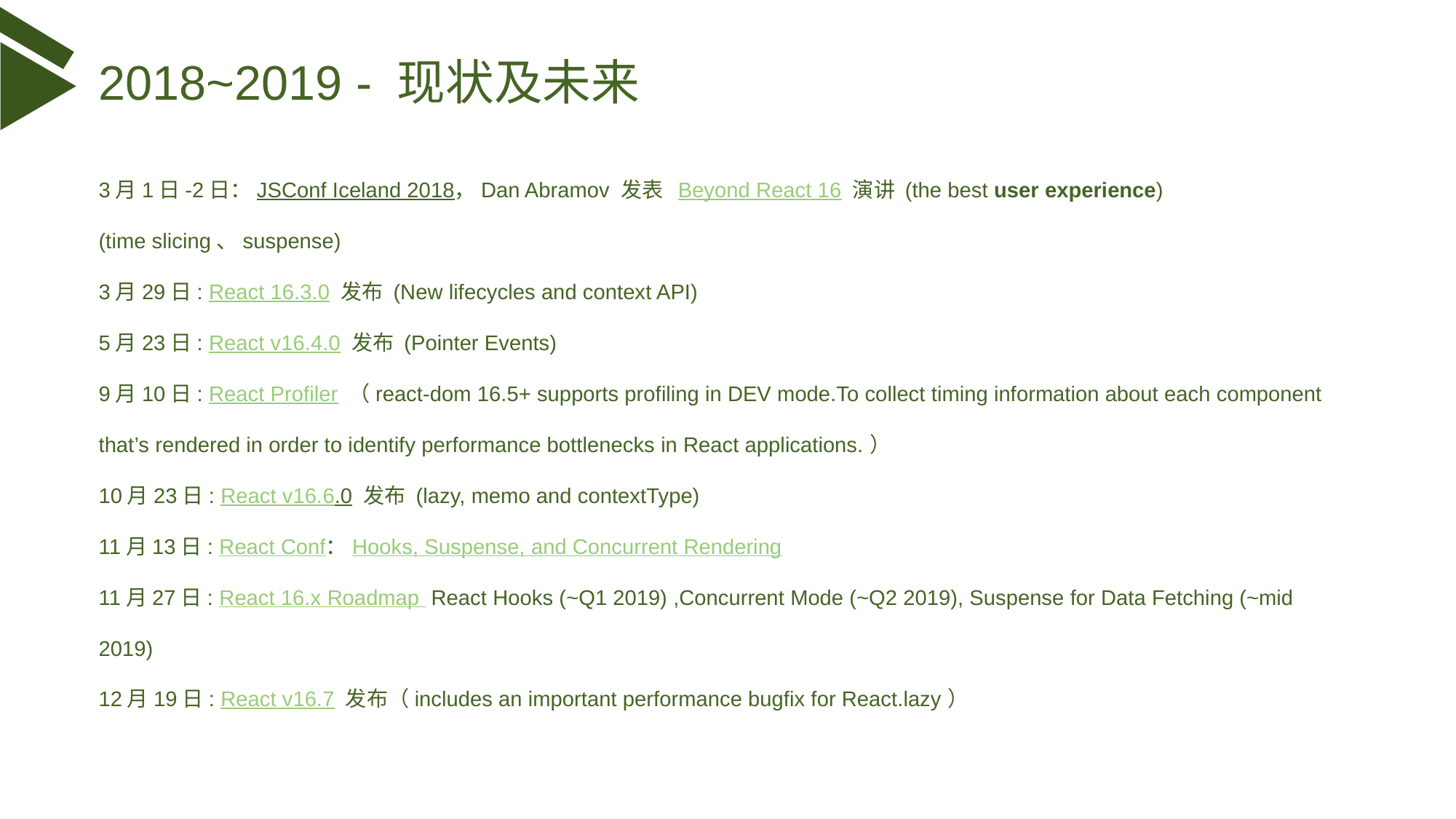

2018~2019 - 现状及未来

3月1日-2日：JSConf Iceland 2018，Dan Abramov 发表  Beyond React 16 演讲 (the best user experience)
(time slicing、suspense)
3月29日: React 16.3.0 发布 (New lifecycles and context API)
5月23日: React v16.4.0 发布 (Pointer Events)
9月10日: React Profiler （react-dom 16.5+ supports profiling in DEV mode.To collect timing information about each component that’s rendered in order to identify performance bottlenecks in React applications.）
10月23日: React v16.6.0 发布 (lazy, memo and contextType)
11月13日: React Conf：Hooks, Suspense, and Concurrent Rendering
11月27日: React 16.x Roadmap  React Hooks (~Q1 2019) ,Concurrent Mode (~Q2 2019), Suspense for Data Fetching (~mid 2019)
12月19日: React v16.7 发布（includes an important performance bugfix for React.lazy）